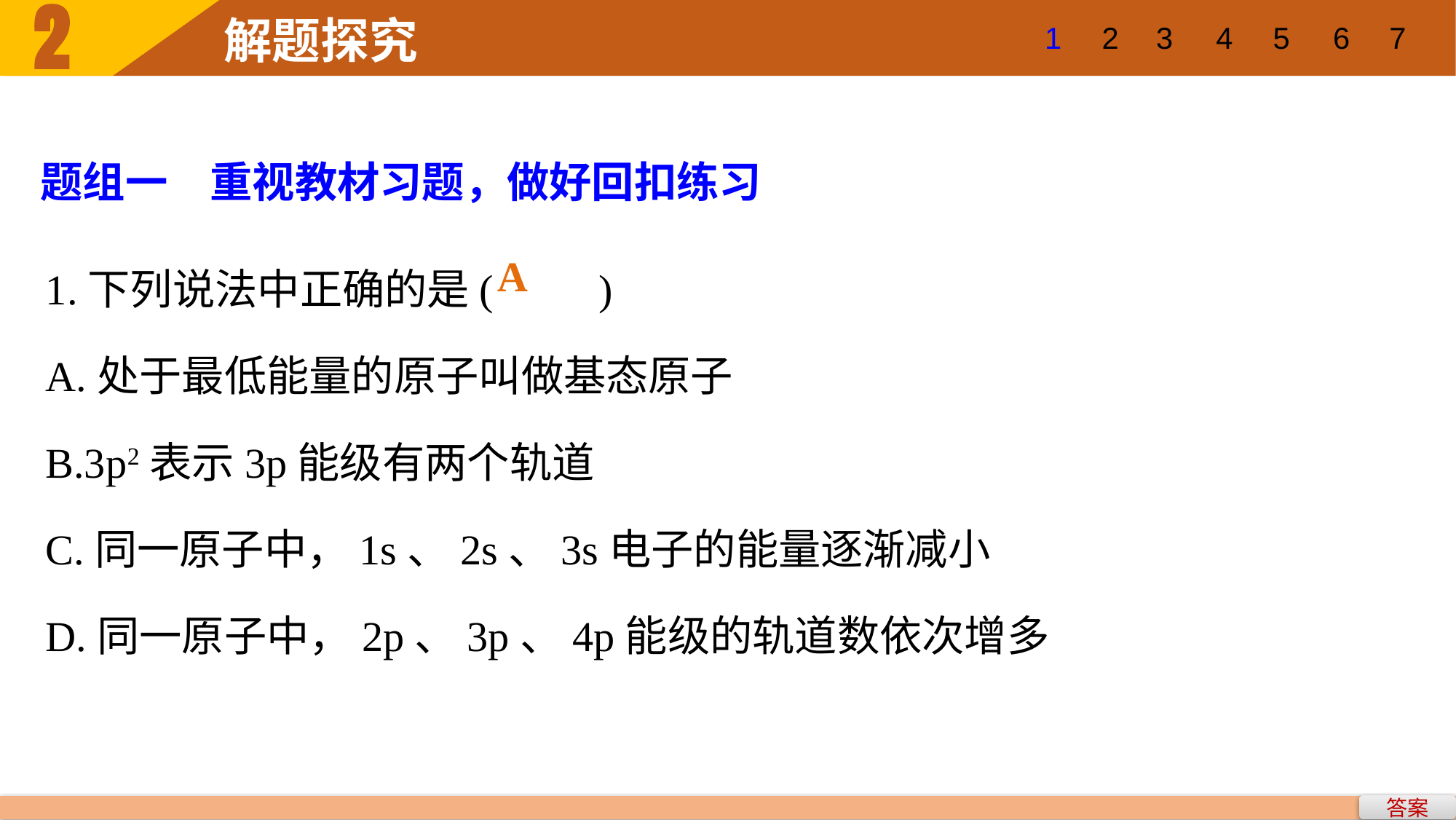

2

1
2
3
4
5
6
7
解题探究
题组一　重视教材习题，做好回扣练习
1.下列说法中正确的是(　　)
A.处于最低能量的原子叫做基态原子
B.3p2表示3p能级有两个轨道
C.同一原子中，1s、2s、3s电子的能量逐渐减小
D.同一原子中，2p、3p、4p能级的轨道数依次增多
A
答案